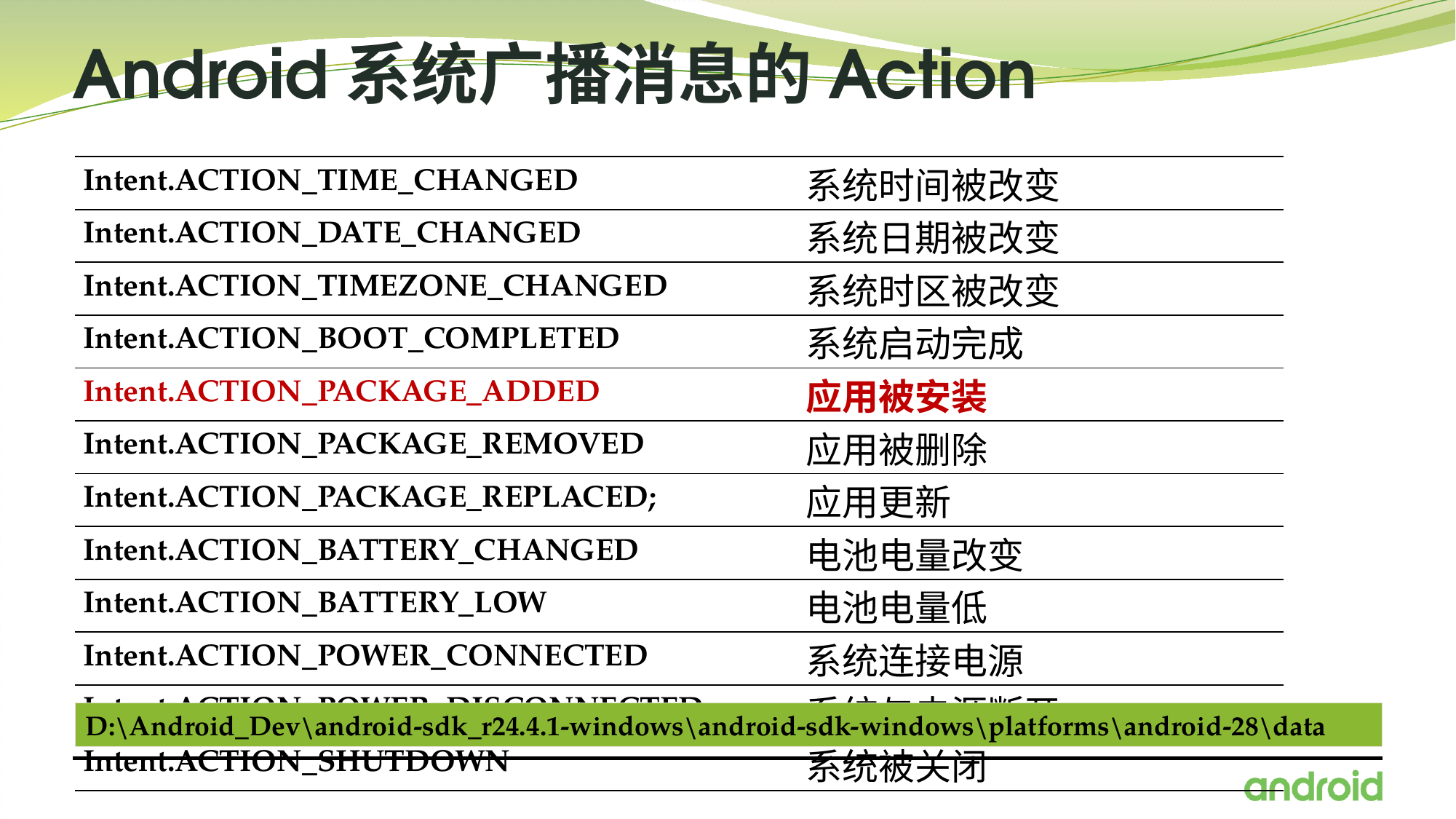

# Android系统广播消息的Action
| Intent.ACTION\_TIME\_CHANGED | 系统时间被改变 |
| --- | --- |
| Intent.ACTION\_DATE\_CHANGED | 系统日期被改变 |
| Intent.ACTION\_TIMEZONE\_CHANGED | 系统时区被改变 |
| Intent.ACTION\_BOOT\_COMPLETED | 系统启动完成 |
| Intent.ACTION\_PACKAGE\_ADDED | 应用被安装 |
| Intent.ACTION\_PACKAGE\_REMOVED | 应用被删除 |
| Intent.ACTION\_PACKAGE\_REPLACED; | 应用更新 |
| Intent.ACTION\_BATTERY\_CHANGED | 电池电量改变 |
| Intent.ACTION\_BATTERY\_LOW | 电池电量低 |
| Intent.ACTION\_POWER\_CONNECTED | 系统连接电源 |
| Intent.ACTION\_POWER\_DISCONNECTED | 系统与电源断开 |
| Intent.ACTION\_SHUTDOWN | 系统被关闭 |
D:\Android_Dev\android-sdk_r24.4.1-windows\android-sdk-windows\platforms\android-28\data